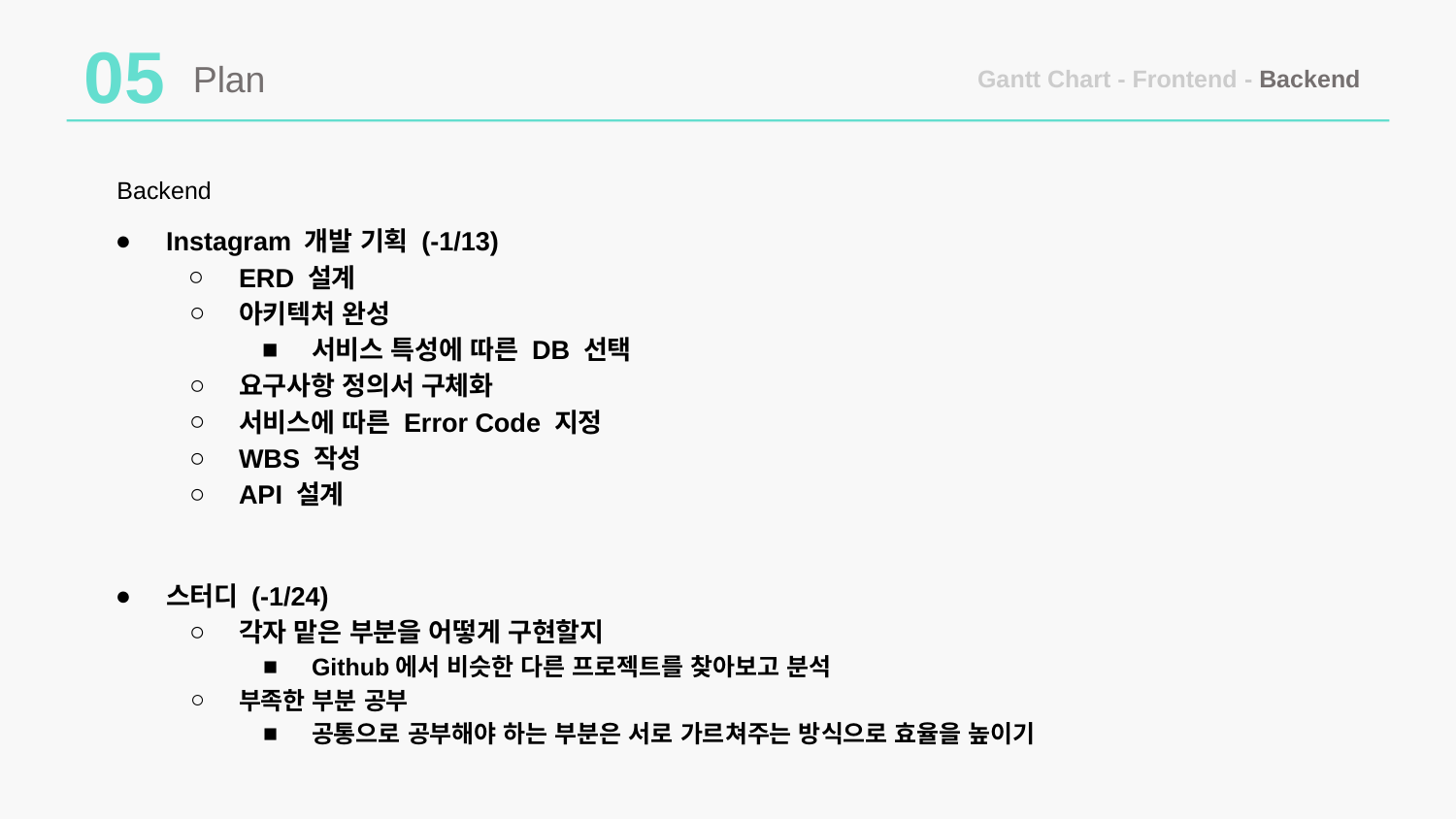

05
Plan
Gantt Chart - Frontend - Backend

Backend
Instagram 개발 기획 (-1/13)
ERD 설계
아키텍처 완성
서비스 특성에 따른 DB 선택
요구사항 정의서 구체화
서비스에 따른 Error Code 지정
WBS 작성
API 설계

스터디 (-1/24)
각자 맡은 부분을 어떻게 구현할지
Github에서 비슷한 다른 프로젝트를 찾아보고 분석
부족한 부분 공부
공통으로 공부해야 하는 부분은 서로 가르쳐주는 방식으로 효율을 높이기